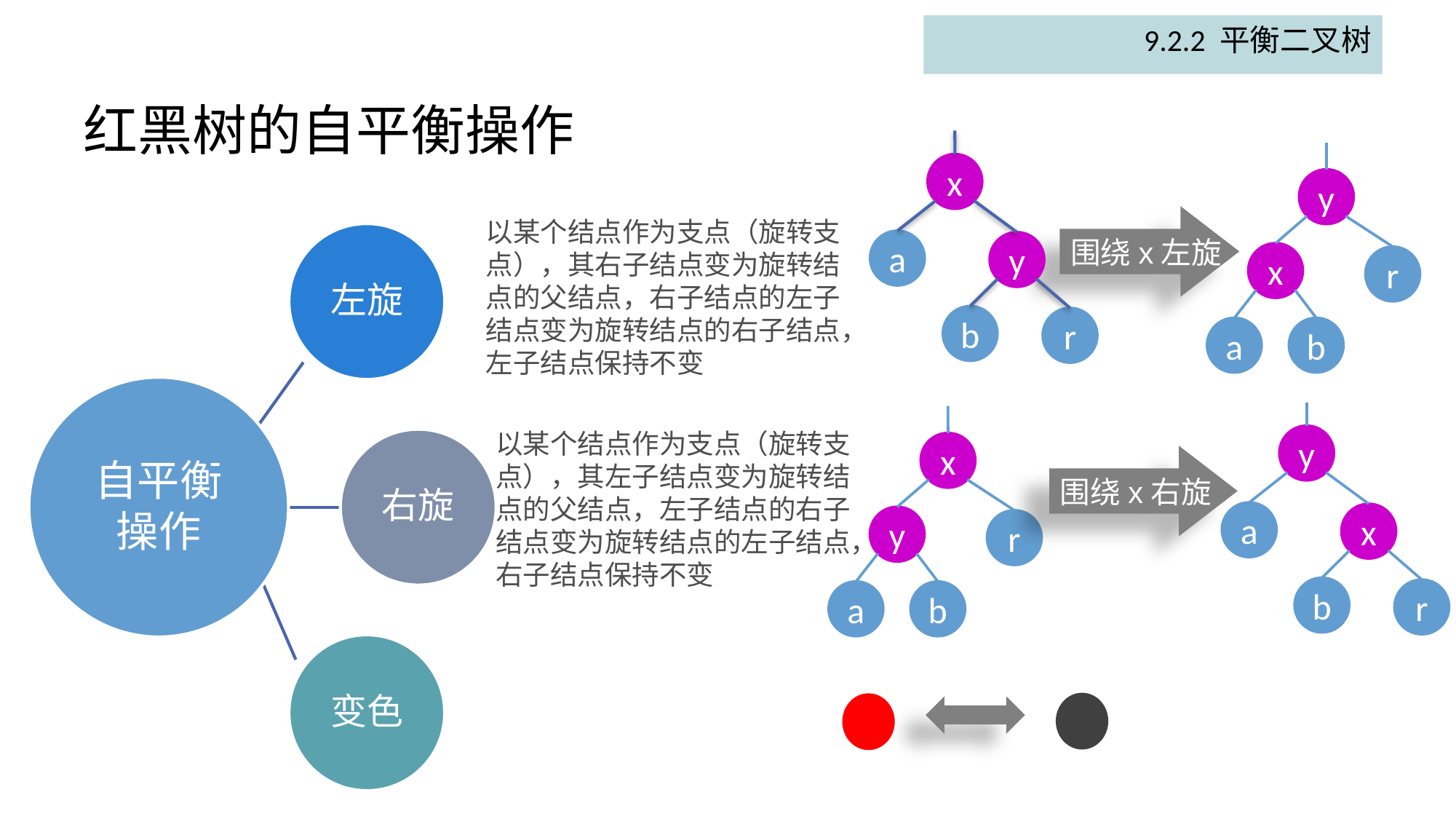

9.2.2 平衡二叉树
# 红黑树的自平衡操作
x
a
y
b
r
y
x
r
a
b
围绕x左旋
以某个结点作为支点（旋转支点），其右子结点变为旋转结点的父结点，右子结点的左子结点变为旋转结点的右子结点，左子结点保持不变
左旋

自平衡操作

y
a
x
b
r
x
y
r
a
b
以某个结点作为支点（旋转支点），其左子结点变为旋转结点的父结点，左子结点的右子结点变为旋转结点的左子结点，右子结点保持不变
右旋
围绕x右旋

变色